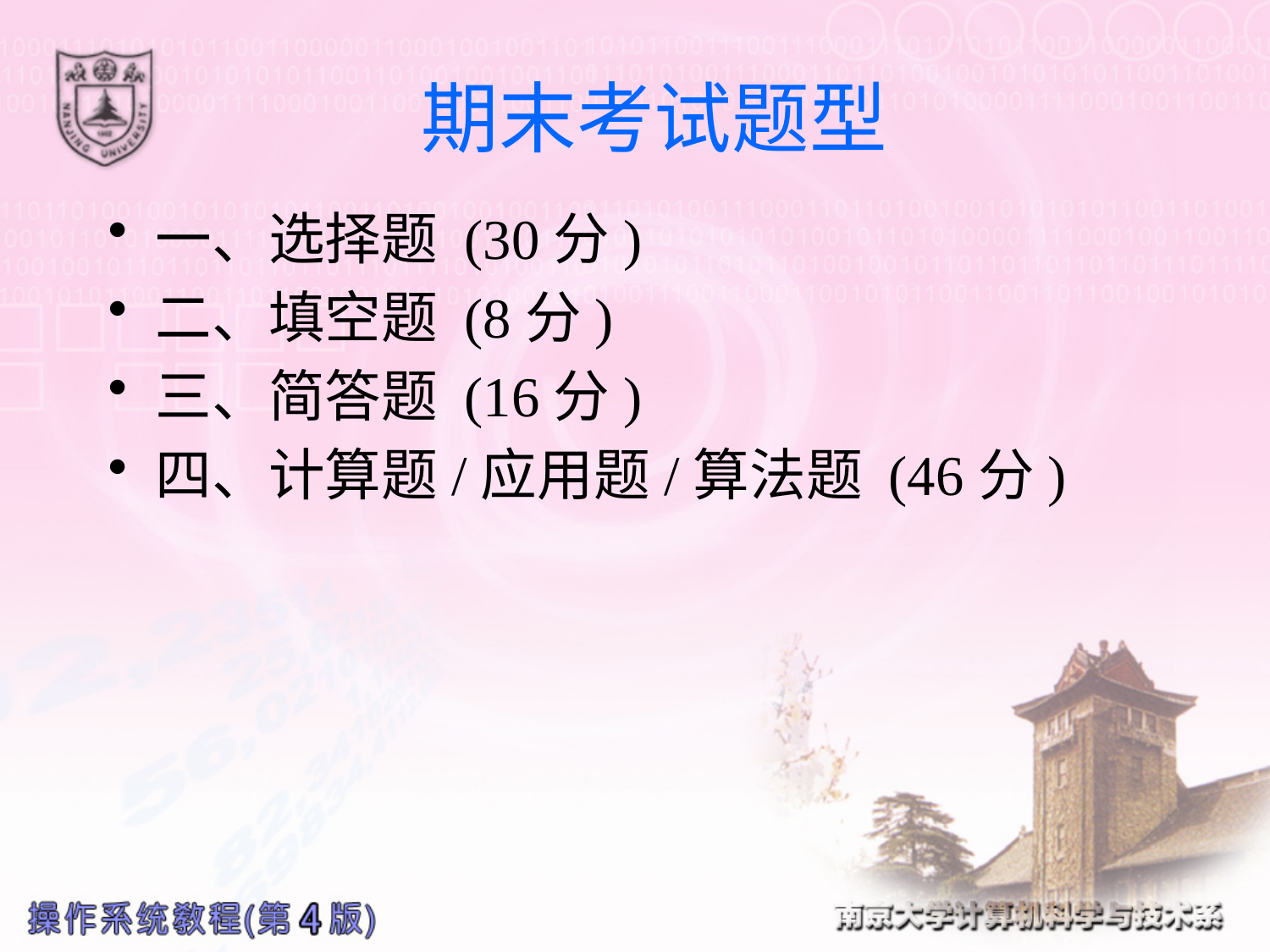

# 期末考试题型
一、选择题 (30分)
二、填空题 (8分)
三、简答题 (16分)
四、计算题/应用题/算法题 (46分)